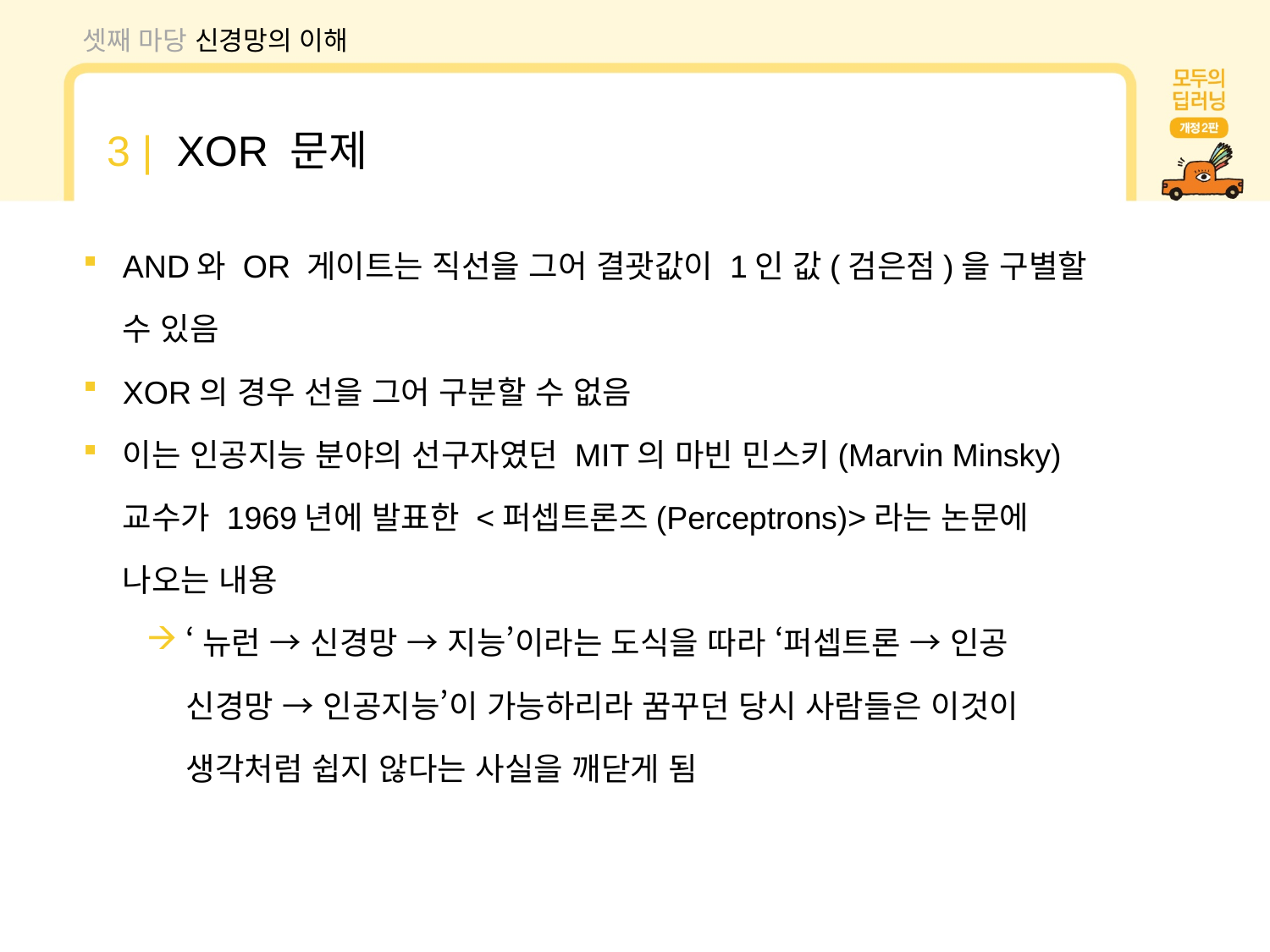

셋째 마당 신경망의 이해
3 |  XOR 문제
AND와 OR 게이트는 직선을 그어 결괏값이 1인 값(검은점)을 구별할 수 있음
XOR의 경우 선을 그어 구분할 수 없음
이는 인공지능 분야의 선구자였던 MIT의 마빈 민스키(Marvin Minsky) 교수가 1969년에 발표한 <퍼셉트론즈(Perceptrons)>라는 논문에 나오는 내용
‘뉴런 → 신경망 → 지능’이라는 도식을 따라 ‘퍼셉트론 → 인공 신경망 → 인공지능’이 가능하리라 꿈꾸던 당시 사람들은 이것이 생각처럼 쉽지 않다는 사실을 깨닫게 됨